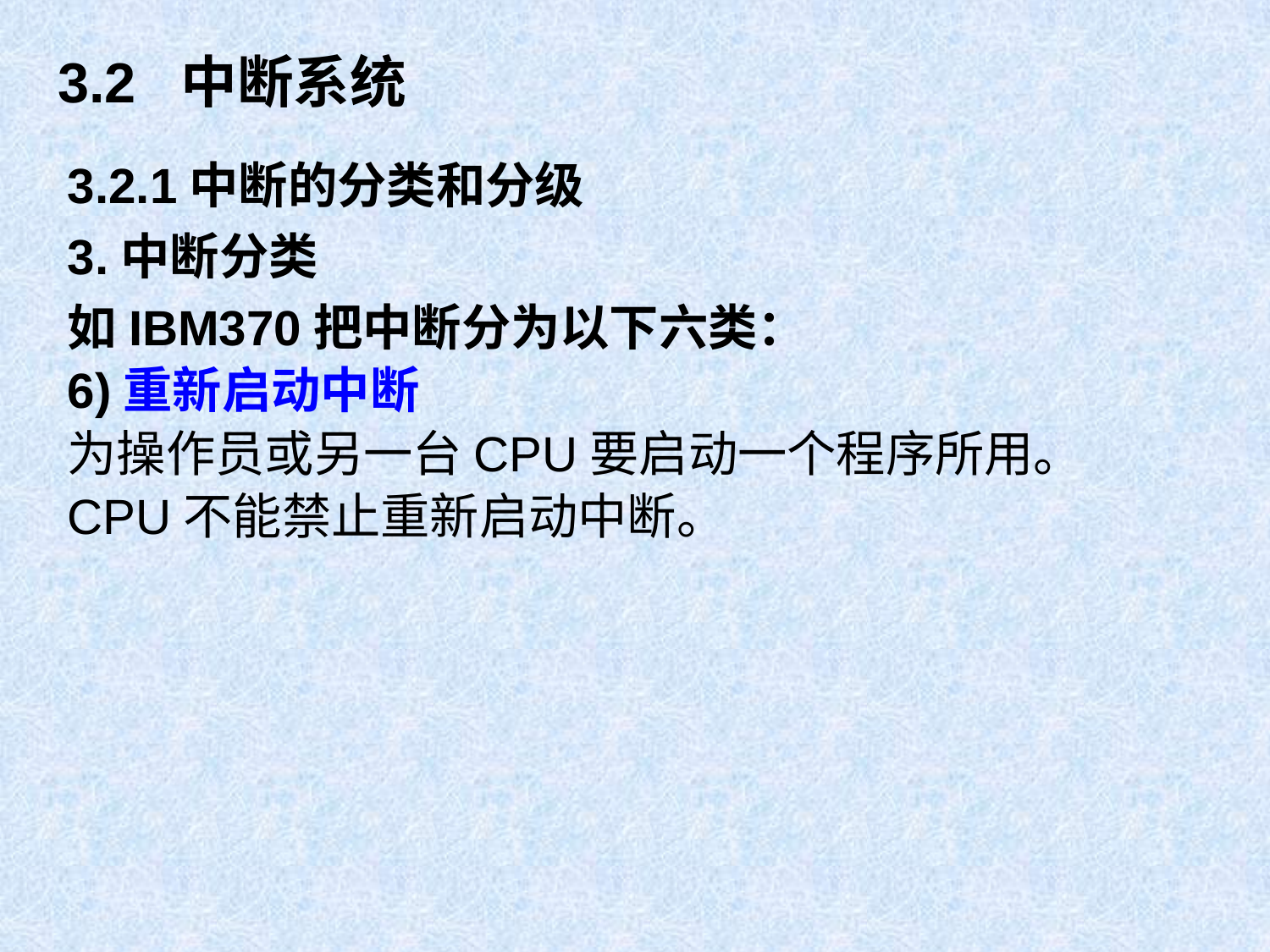

# 3.2  中断系统
3.2.1中断的分类和分级
3.中断分类
如IBM370把中断分为以下六类：
6)重新启动中断
为操作员或另一台CPU要启动一个程序所用。
CPU不能禁止重新启动中断。